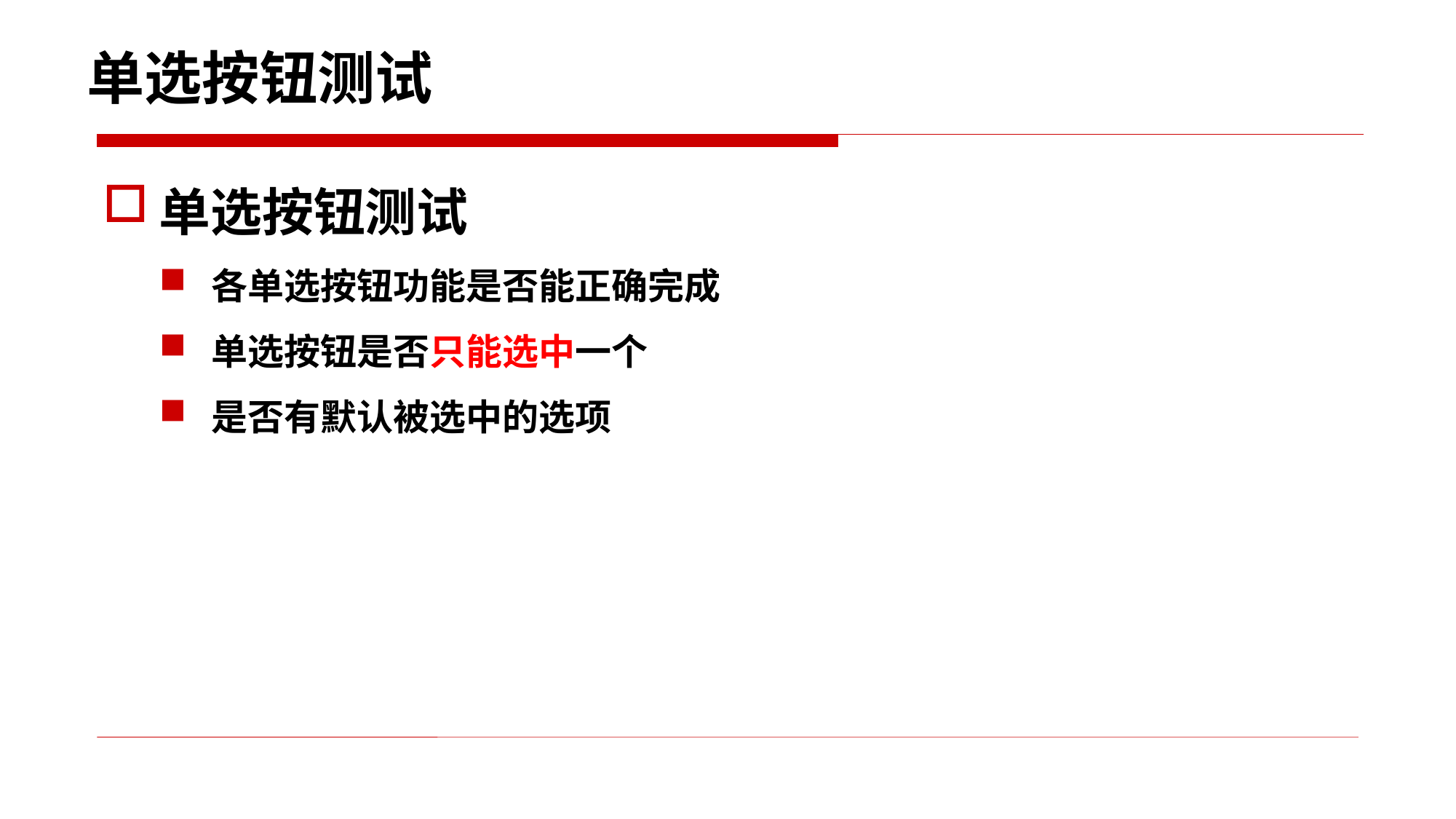

单选按钮测试
单选按钮测试
各单选按钮功能是否能正确完成
单选按钮是否只能选中一个
是否有默认被选中的选项